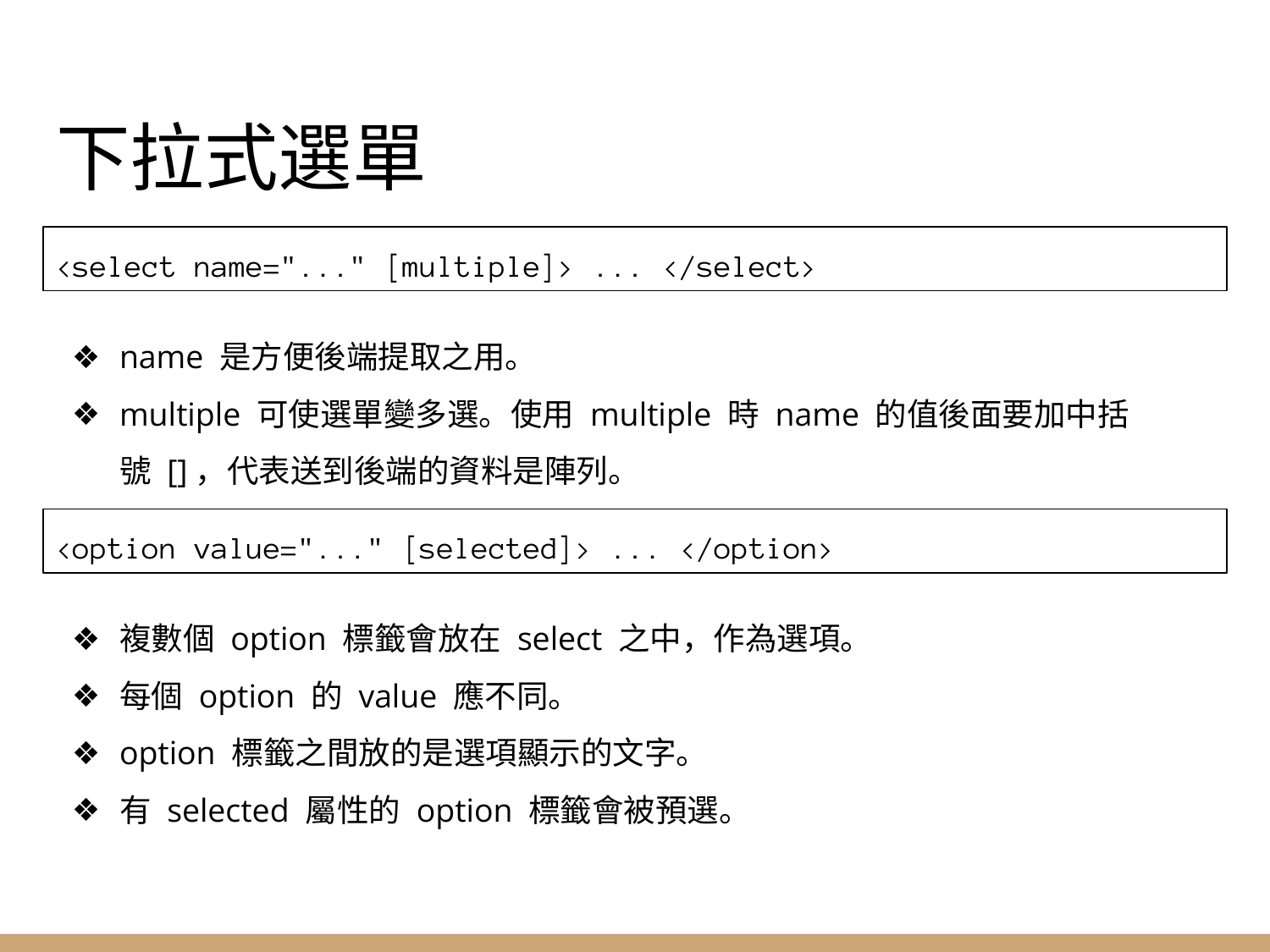

# 下拉式選單
<select name="..." [multiple]> ... </select>
name 是方便後端提取之用。
multiple 可使選單變多選。使用 multiple 時 name 的值後面要加中括號 []，代表送到後端的資料是陣列。
<option value="..." [selected]> ... </option>
複數個 option 標籤會放在 select 之中，作為選項。
每個 option 的 value 應不同。
option 標籤之間放的是選項顯示的文字。
有 selected 屬性的 option 標籤會被預選。